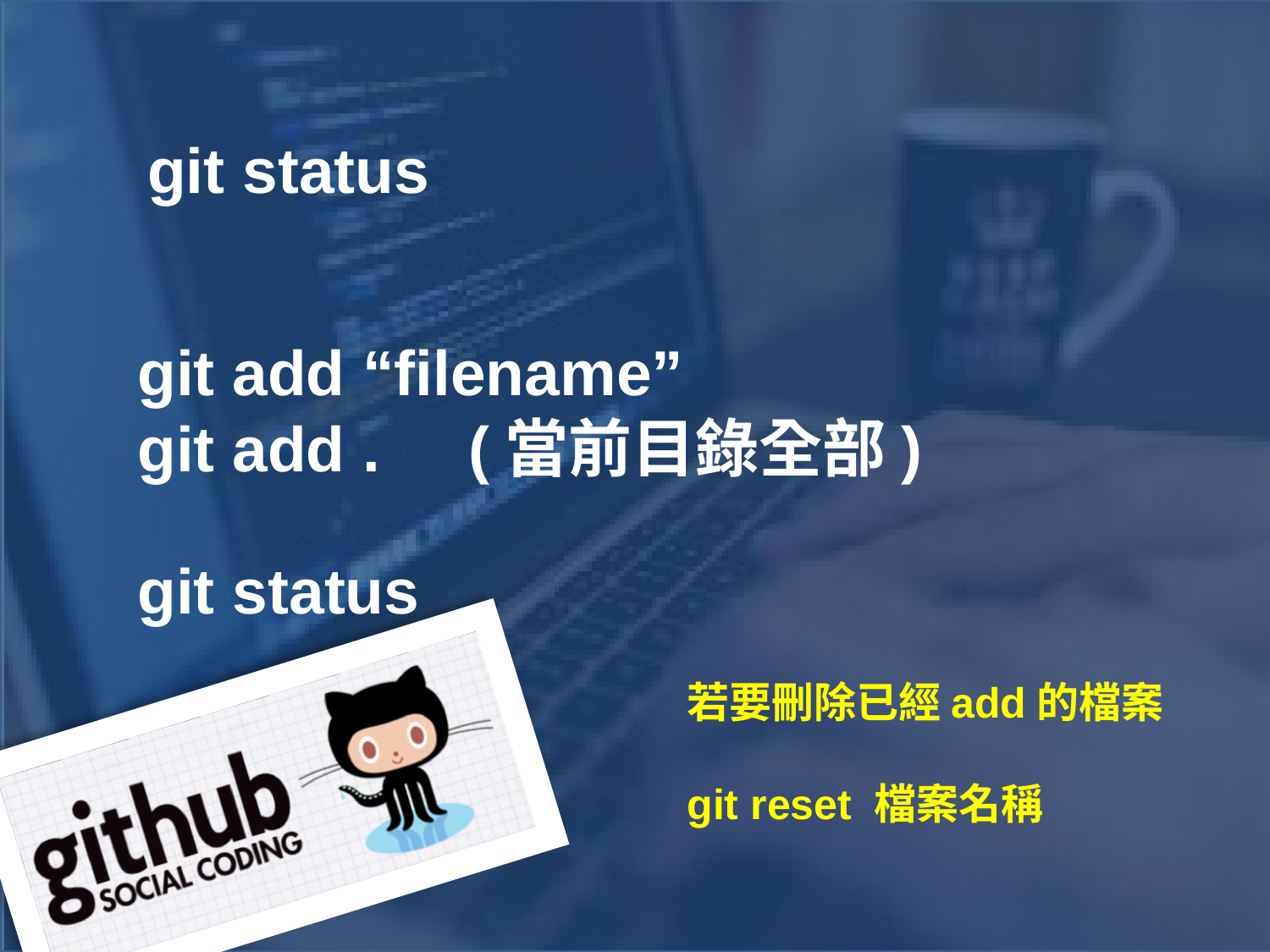

git status
# git add “filename” git add .     (當前目錄全部)
git status
若要刪除已經add的檔案

git reset 檔案名稱